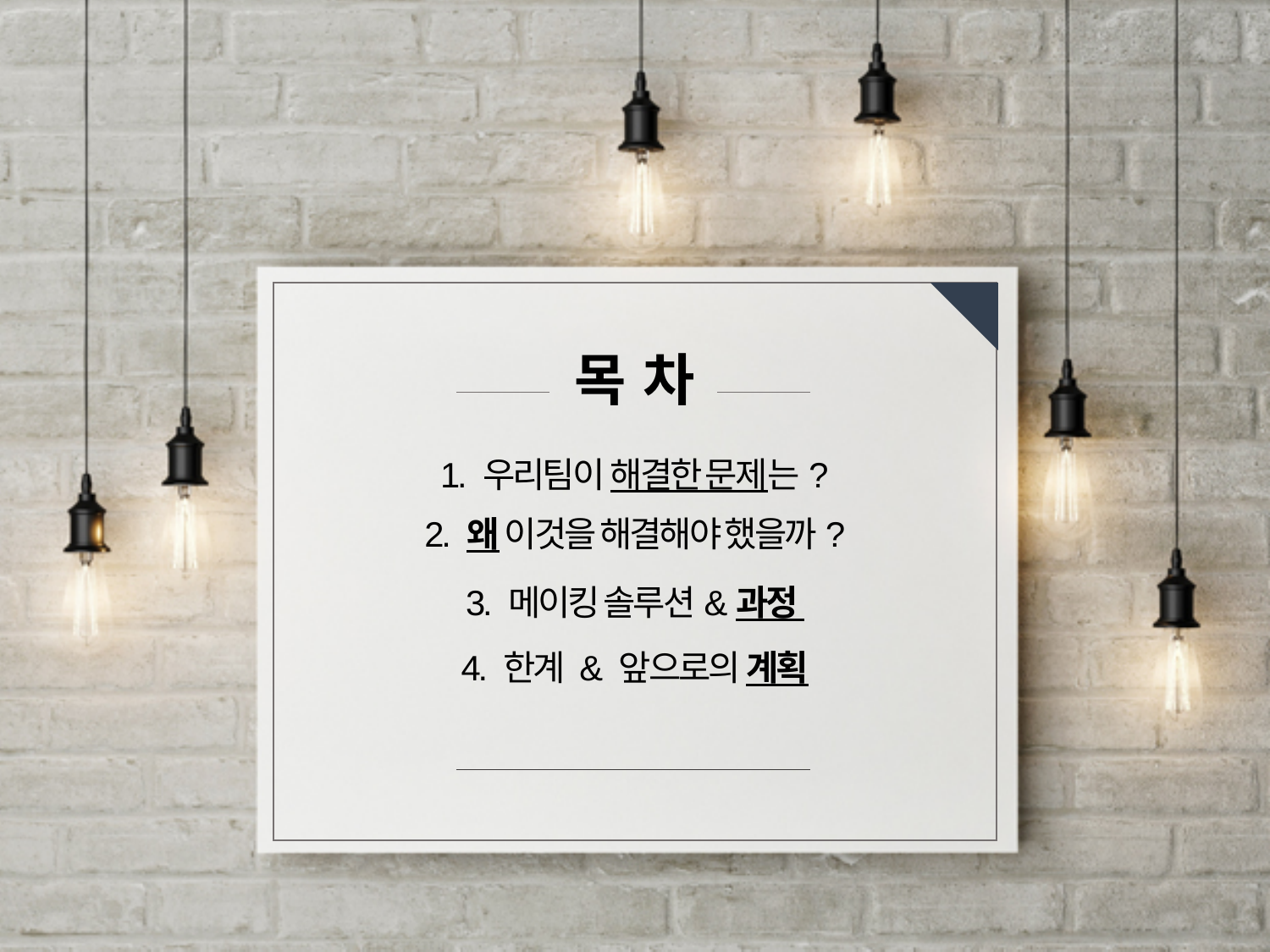

목 차
1. 우리팀이 해결한 문제는?
2. 왜 이것을 해결해야 했을까?
3. 메이킹 솔루션&과정
4. 한계 & 앞으로의 계획